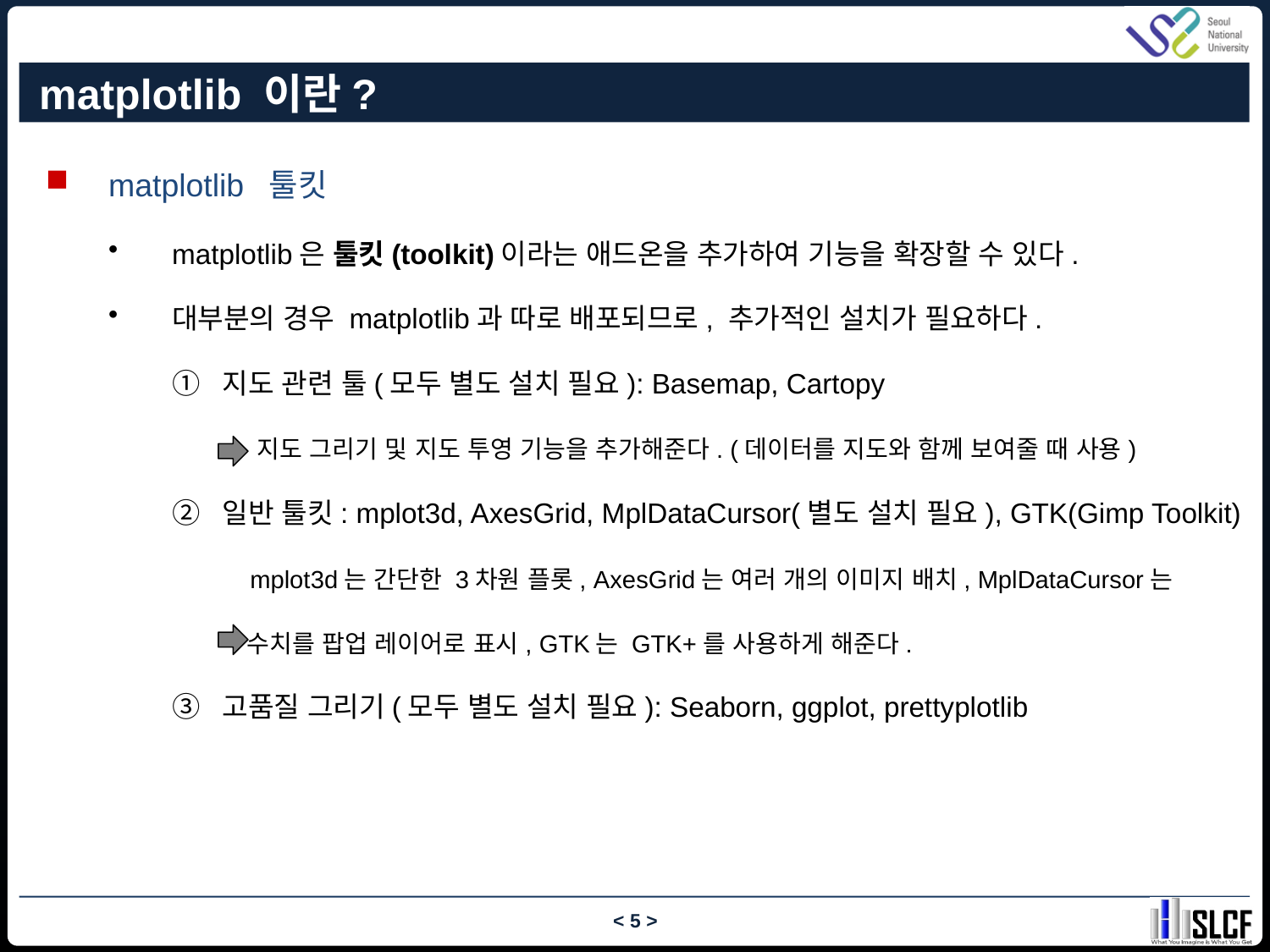

# matplotlib 이란?
matplotlib  툴킷
matplotlib은 툴킷(toolkit)이라는 애드온을 추가하여 기능을 확장할 수 있다.
대부분의 경우 matplotlib과 따로 배포되므로, 추가적인 설치가 필요하다.
	①  지도 관련 툴(모두 별도 설치 필요): Basemap, Cartopy
	          지도 그리기 및 지도 투영 기능을 추가해준다. (데이터를 지도와 함께 보여줄 때 사용)
	②  일반 툴킷: mplot3d, AxesGrid, MplDataCursor(별도 설치 필요), GTK(Gimp Toolkit)
	          mplot3d는 간단한 3차원 플롯, AxesGrid는 여러 개의 이미지 배치, MplDataCursor는
                   수치를 팝업 레이어로 표시, GTK는 GTK+를 사용하게 해준다.
	③  고품질 그리기(모두 별도 설치 필요): Seaborn, ggplot, prettyplotlib